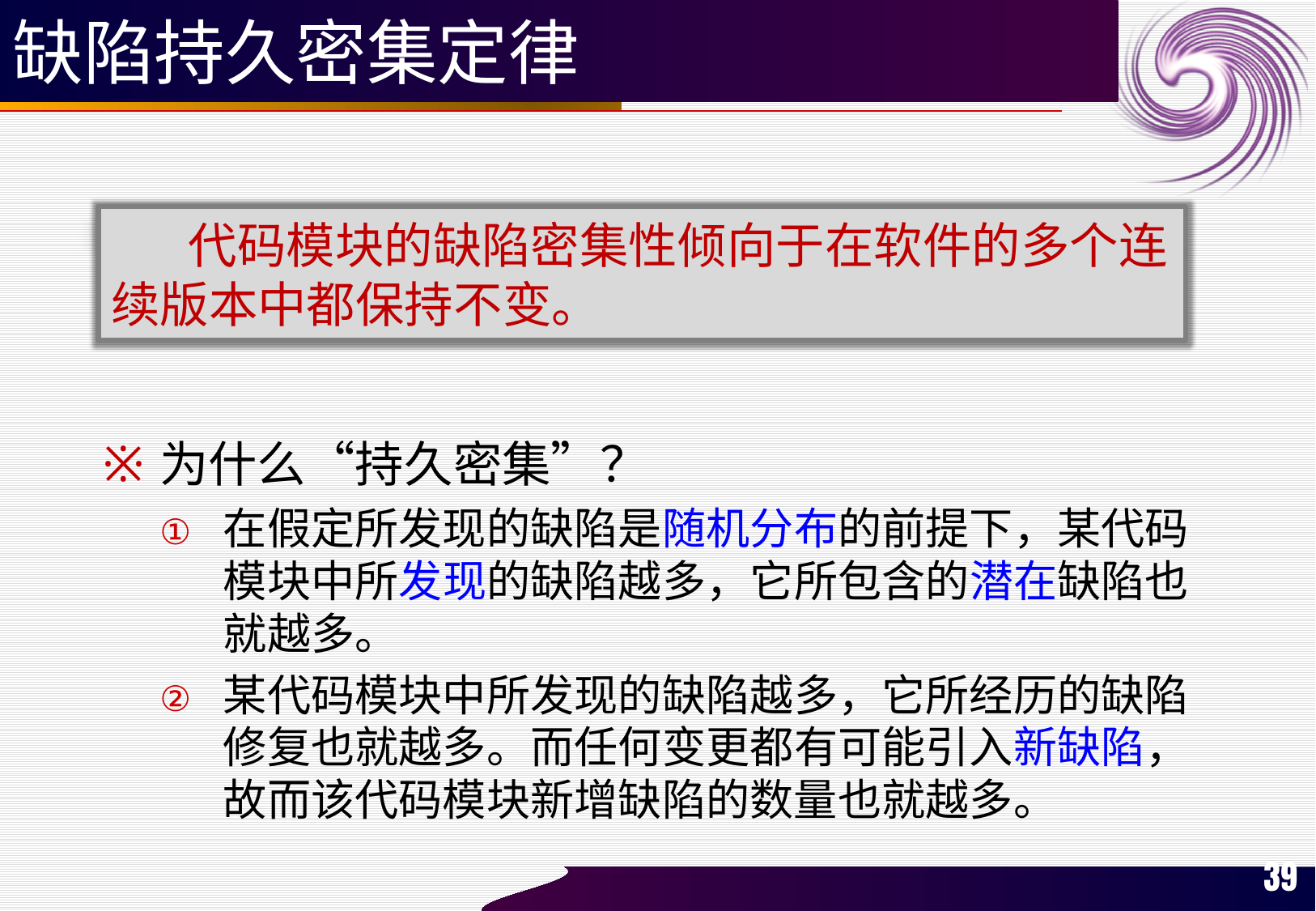

# 缺陷持久密集定律
      代码模块的缺陷密集性倾向于在软件的多个连续版本中都保持不变。
为什么“持久密集”？
在假定所发现的缺陷是随机分布的前提下，某代码模块中所发现的缺陷越多，它所包含的潜在缺陷也就越多。
某代码模块中所发现的缺陷越多，它所经历的缺陷修复也就越多。而任何变更都有可能引入新缺陷，故而该代码模块新增缺陷的数量也就越多。
39